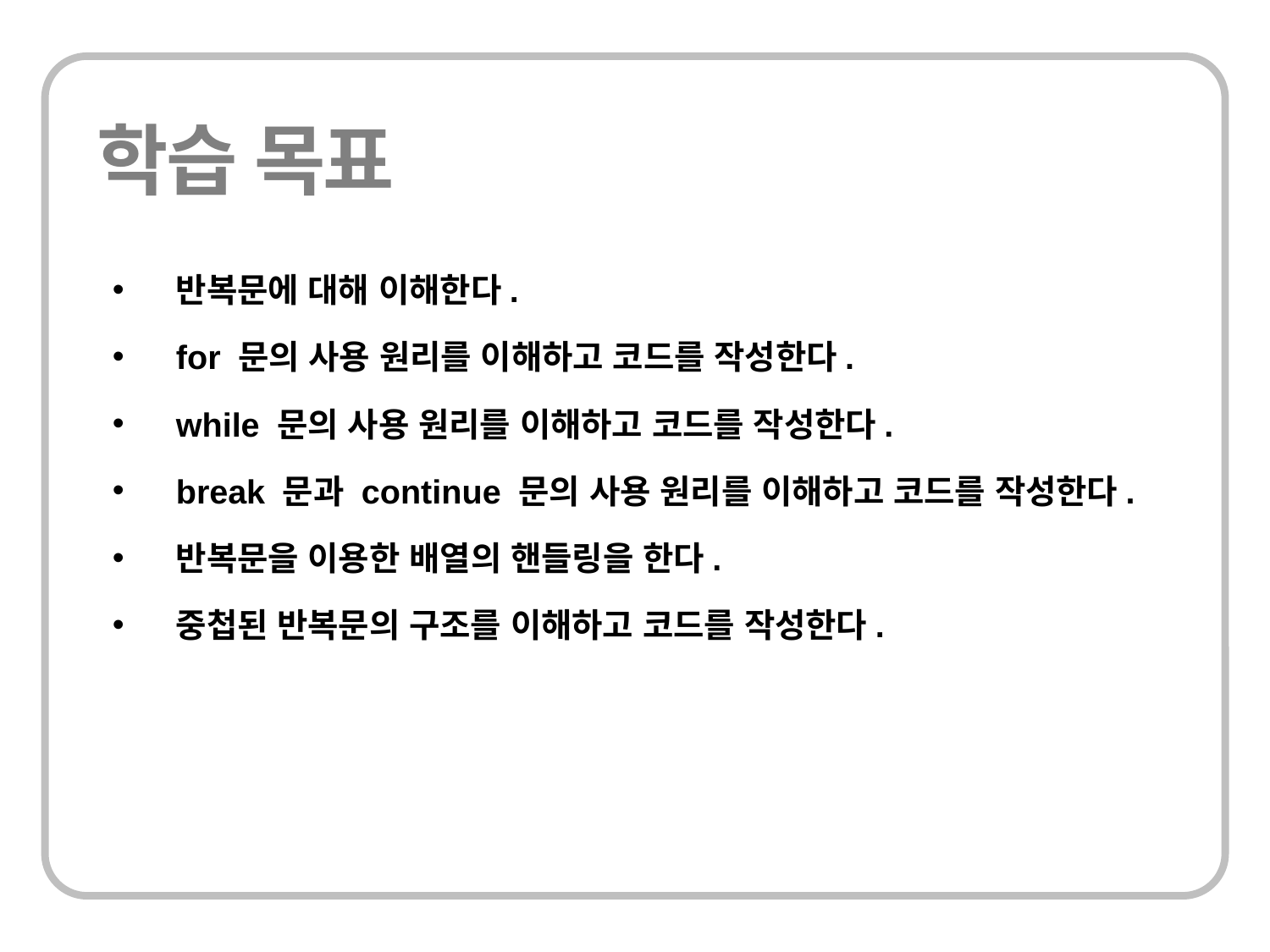

반복문에 대해 이해한다.
for 문의 사용 원리를 이해하고 코드를 작성한다.
while 문의 사용 원리를 이해하고 코드를 작성한다.
break 문과 continue 문의 사용 원리를 이해하고 코드를 작성한다.
반복문을 이용한 배열의 핸들링을 한다.
중첩된 반복문의 구조를 이해하고 코드를 작성한다.